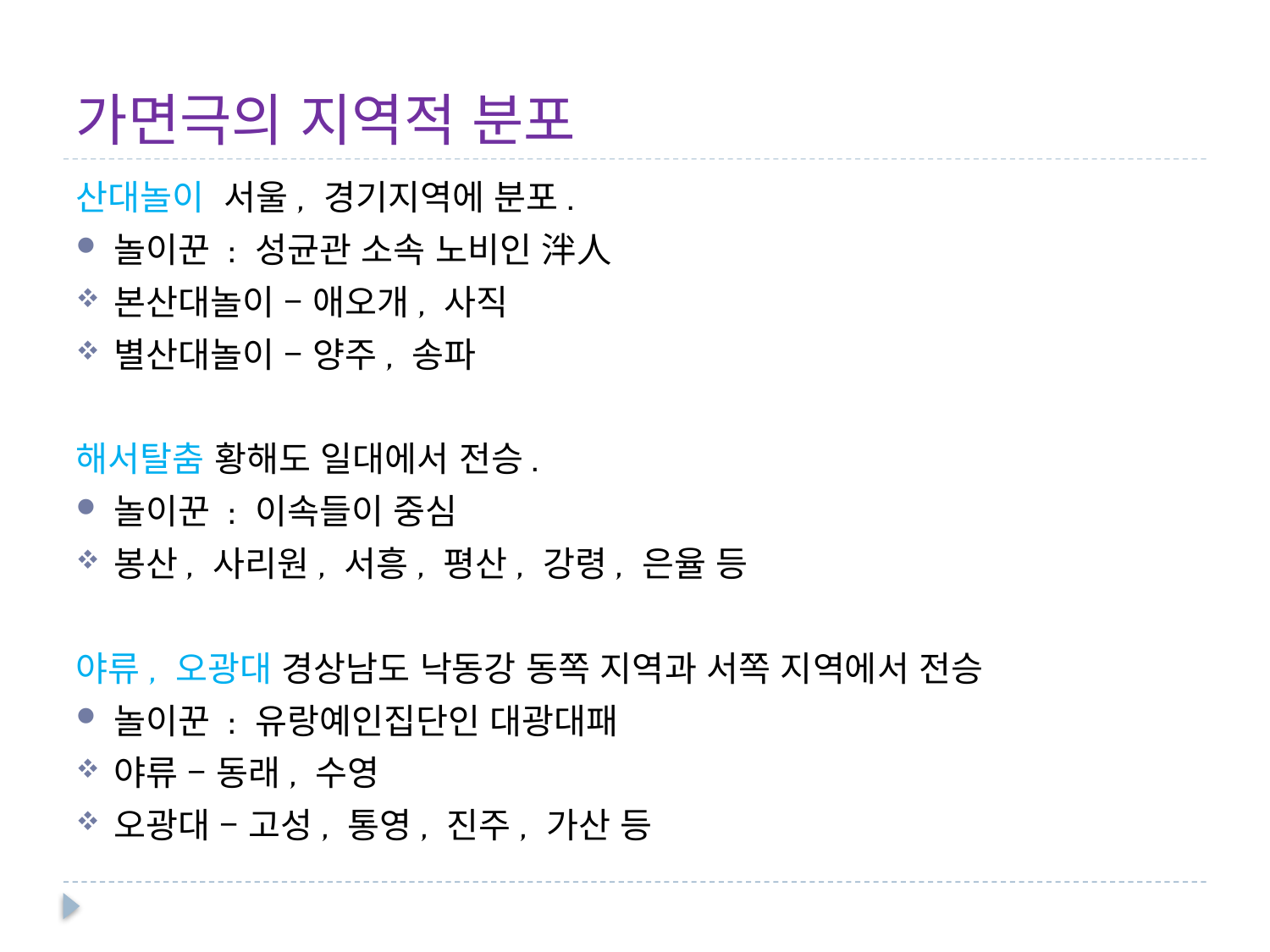

# 가면극의 지역적 분포
산대놀이  서울, 경기지역에 분포.
놀이꾼 : 성균관 소속 노비인 泮人
본산대놀이 – 애오개, 사직
별산대놀이 – 양주, 송파

해서탈춤 황해도 일대에서 전승.
놀이꾼 : 이속들이 중심
봉산, 사리원, 서흥, 평산, 강령, 은율 등

야류, 오광대 경상남도 낙동강 동쪽 지역과 서쪽 지역에서 전승
놀이꾼 : 유랑예인집단인 대광대패
야류 – 동래, 수영
오광대 – 고성, 통영, 진주, 가산 등